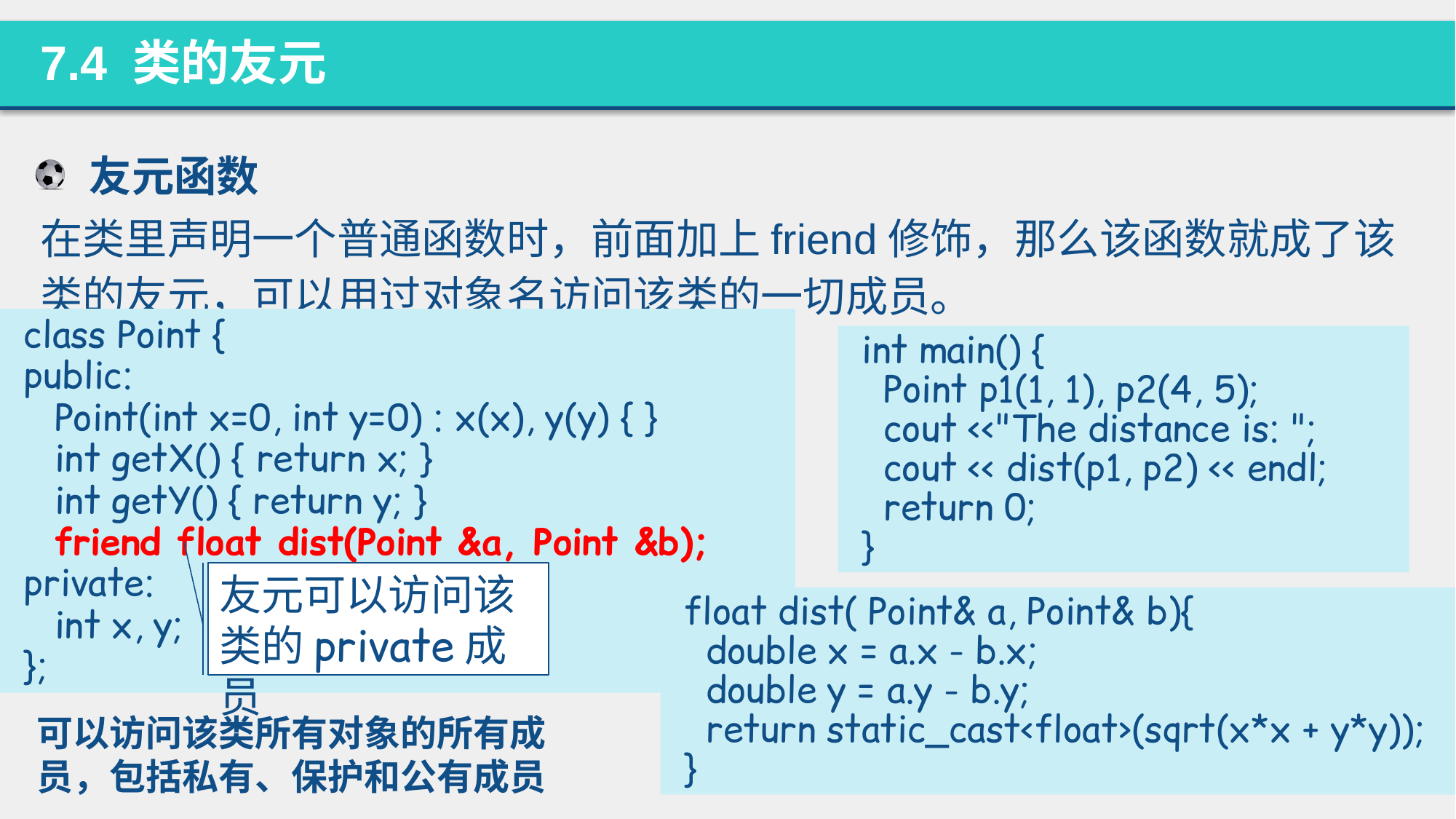

7.4 类的友元
友元函数
在类里声明一个普通函数时，前面加上friend修饰，那么该函数就成了该类的友元，可以用过对象名访问该类的一切成员。
class Point {
public:
	Point(int x=0, int y=0) : x(x), y(y) { }
	int getX() { return x; }
	int getY() { return y; }
	friend float dist(Point &a, Point &b);
private:
	int x, y;
};
int main() {
  Point p1(1, 1), p2(4, 5);
  cout <<"The distance is: ";
  cout << dist(p1, p2) << endl;
  return 0;
}
友元可以访问该类的private成员

float dist( Point& a, Point& b){
  double x = a.x - b.x;
  double y = a.y - b.y;
  return static_cast<float>(sqrt(x*x + y*y));
}
可以访问该类所有对象的所有成员，包括私有、保护和公有成员